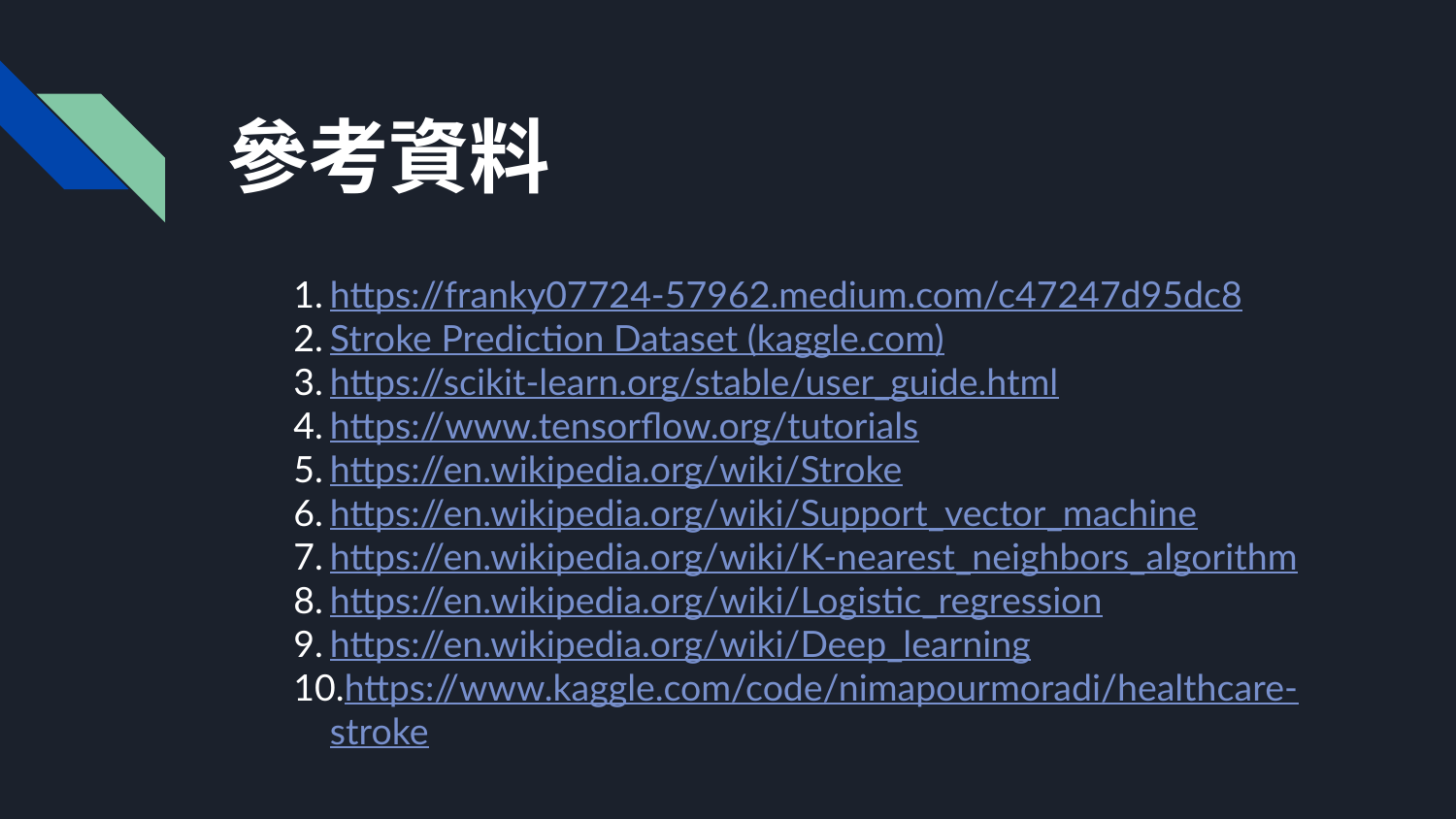

參考資料
https://franky07724-57962.medium.com/c47247d95dc8
Stroke Prediction Dataset (kaggle.com)
https://scikit-learn.org/stable/user_guide.html
https://www.tensorflow.org/tutorials
https://en.wikipedia.org/wiki/Stroke
https://en.wikipedia.org/wiki/Support_vector_machine
https://en.wikipedia.org/wiki/K-nearest_neighbors_algorithm
https://en.wikipedia.org/wiki/Logistic_regression
https://en.wikipedia.org/wiki/Deep_learning
https://www.kaggle.com/code/nimapourmoradi/healthcare-stroke